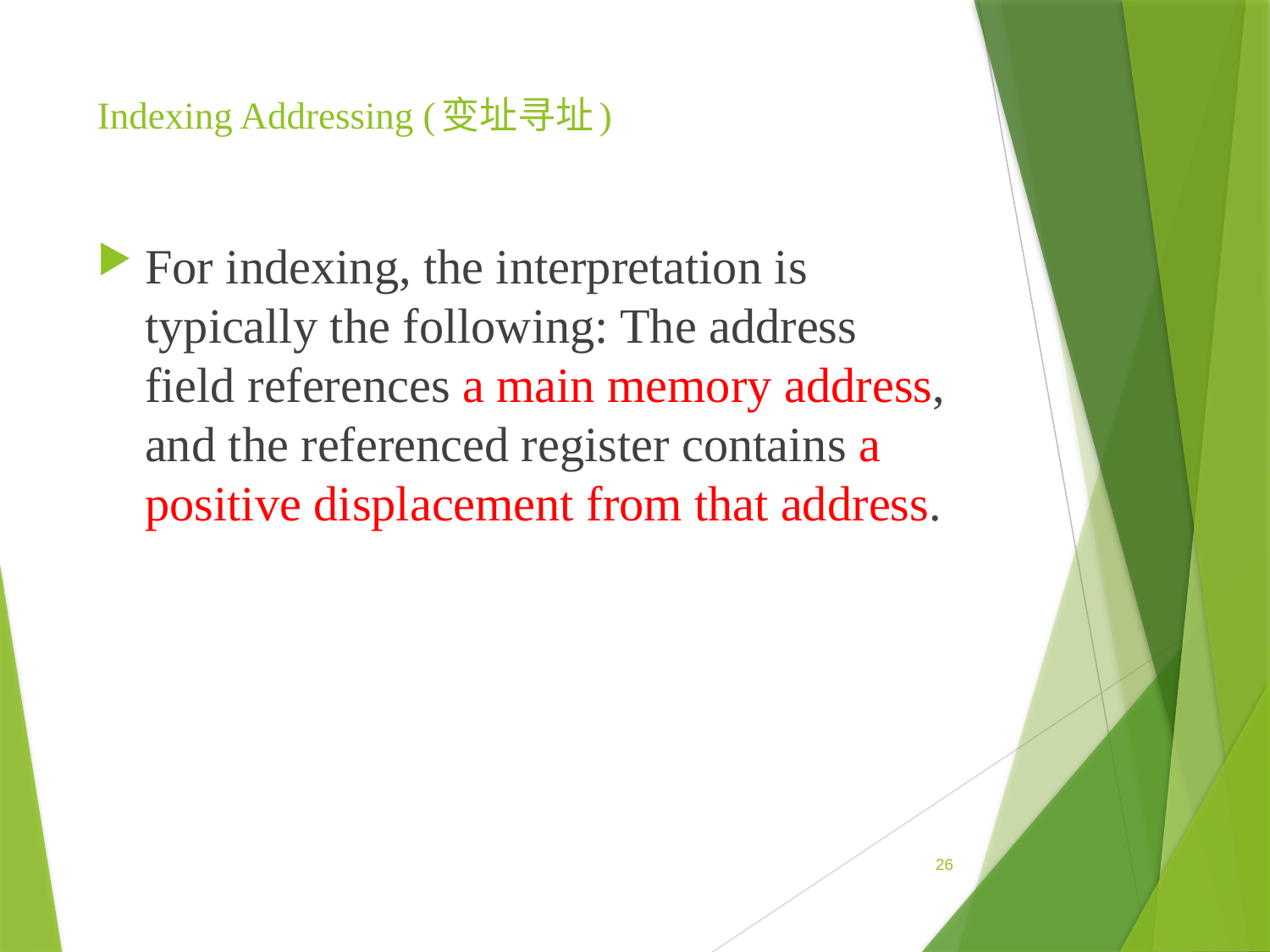

# Indexing Addressing (变址寻址)
For indexing, the interpretation is typically the following: The address field references a main memory address, and the referenced register contains a positive displacement from that address.
26